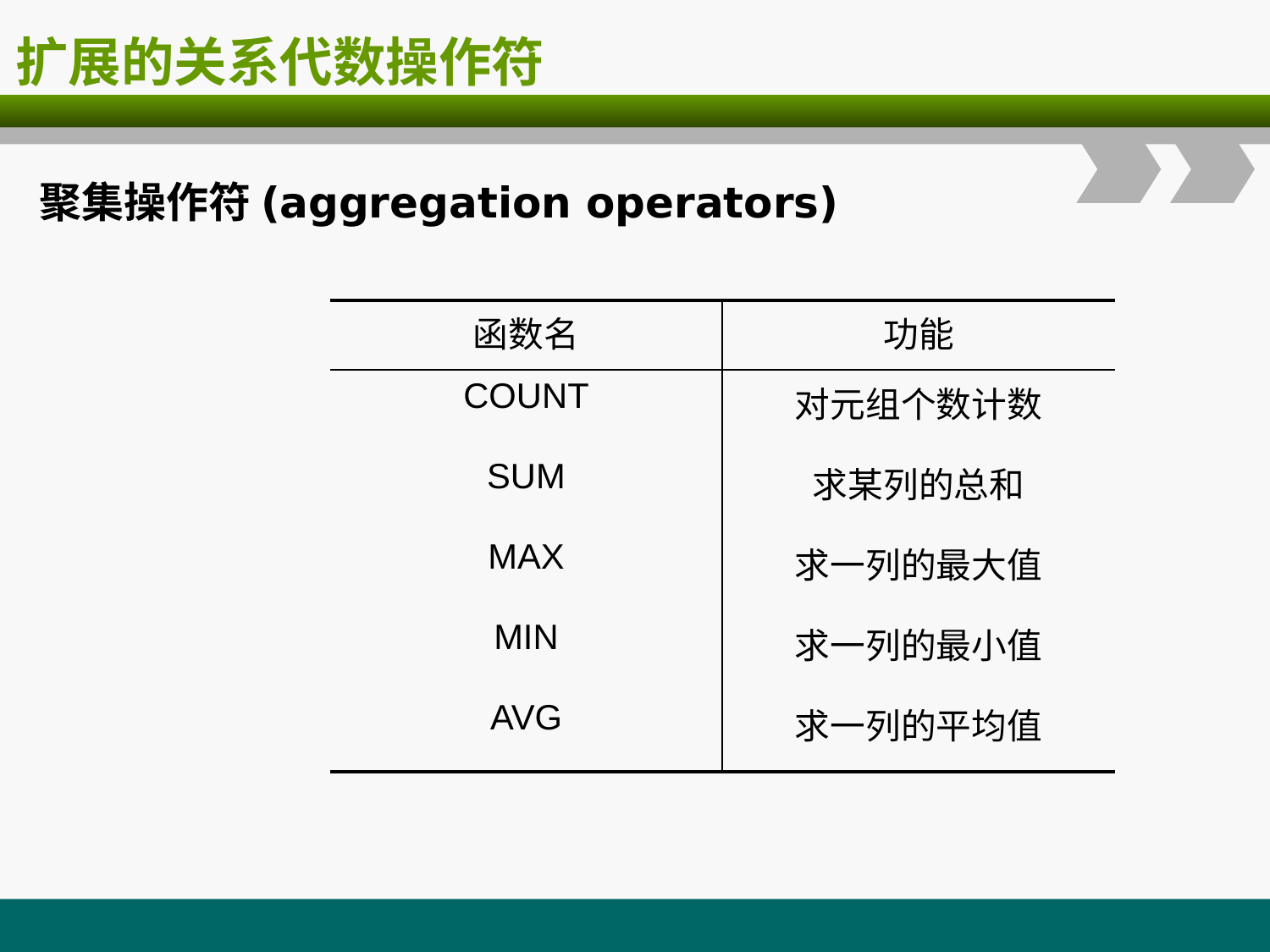

# 扩展的关系代数操作符
聚集操作符(aggregation operators)
| 函数名 | 功能 |
| --- | --- |
| COUNT | 对元组个数计数 |
| SUM | 求某列的总和 |
| MAX | 求一列的最大值 |
| MIN | 求一列的最小值 |
| AVG | 求一列的平均值 |